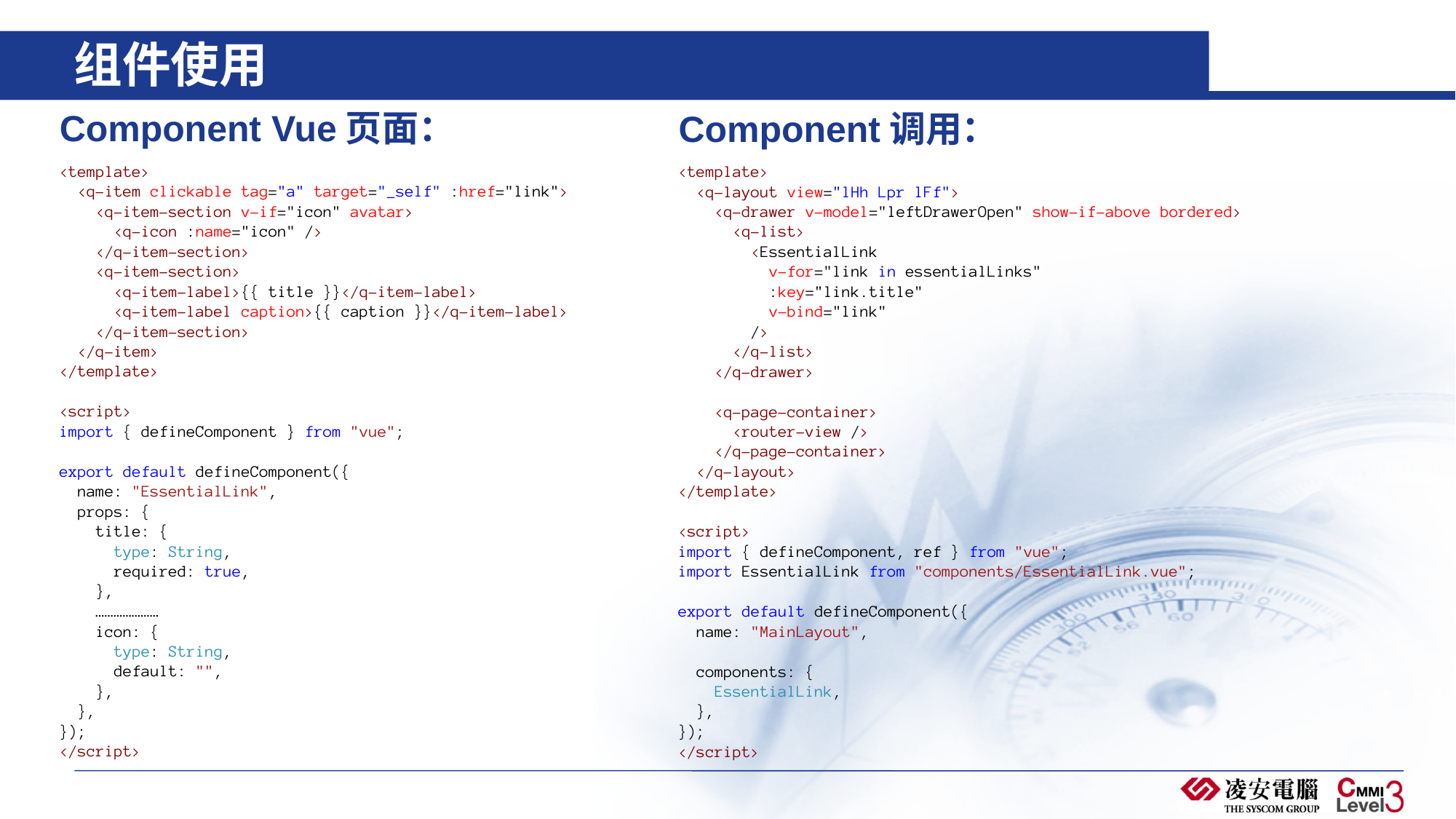

# 组件使用
Component Vue页面：
Component调用：
<template>
  <q-item clickable tag="a" target="_self" :href="link">
    <q-item-section v-if="icon" avatar>
      <q-icon :name="icon" />
    </q-item-section>
    <q-item-section>
      <q-item-label>{{ title }}</q-item-label>
      <q-item-label caption>{{ caption }}</q-item-label>
    </q-item-section>
  </q-item>
</template>
<script>
import { defineComponent } from "vue";
export default defineComponent({
  name: "EssentialLink",
  props: {
    title: {
      type: String,
      required: true,
    },
    …………………
    icon: {
      type: String,
      default: "",
    },
  },
});
</script>
<template>
  <q-layout view="lHh Lpr lFf">
    <q-drawer v-model="leftDrawerOpen" show-if-above bordered>
      <q-list>
        <EssentialLink
          v-for="link in essentialLinks"
          :key="link.title"
          v-bind="link"
        />
      </q-list>
    </q-drawer>
    <q-page-container>
      <router-view />
    </q-page-container>
  </q-layout>
</template>
<script>
import { defineComponent, ref } from "vue";
import EssentialLink from "components/EssentialLink.vue";
export default defineComponent({
  name: "MainLayout",
  components: {
    EssentialLink,
  },
});
</script>